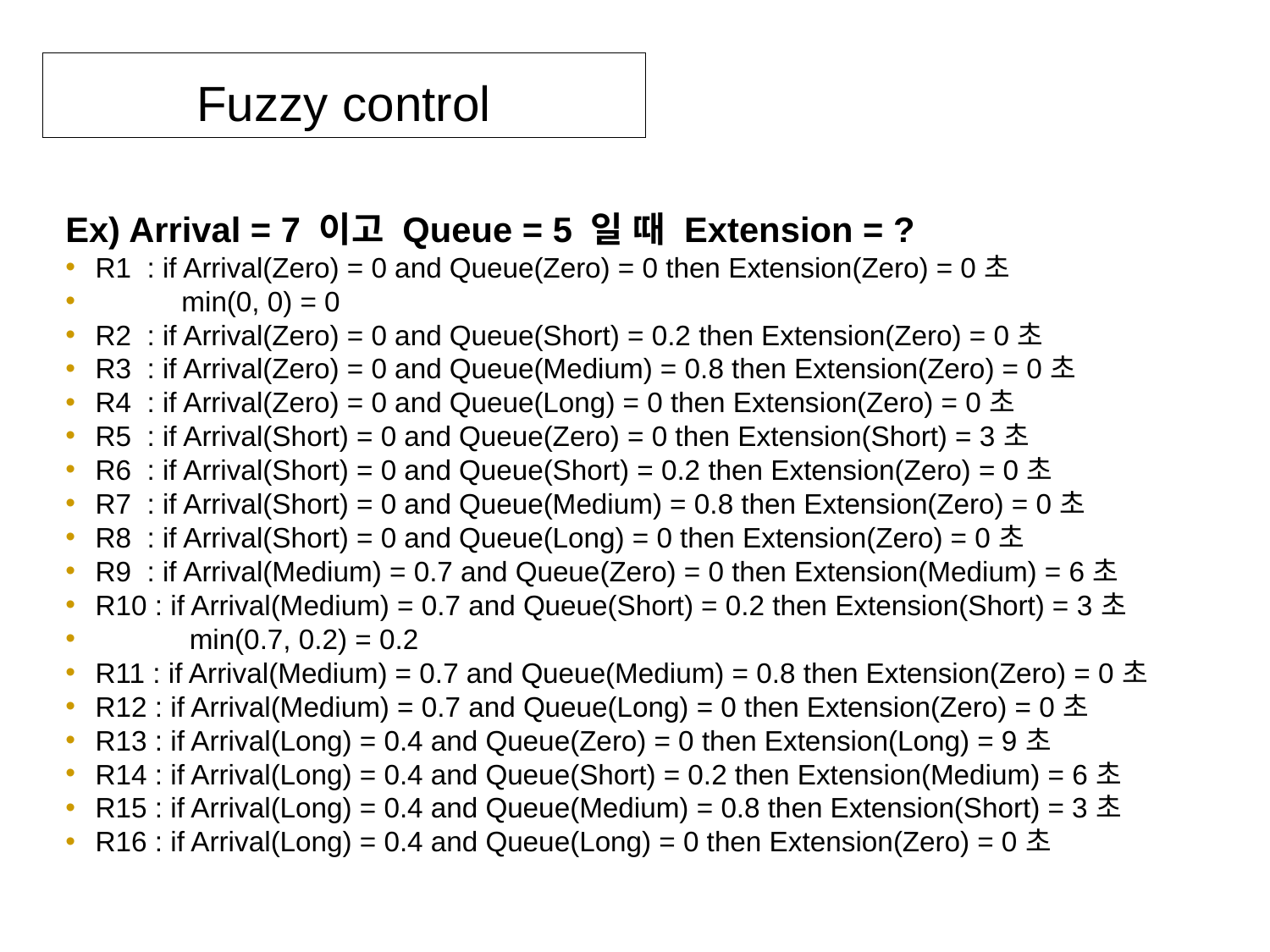

Fuzzy control
Ex) Arrival = 7 이고 Queue = 5 일 때 Extension = ?
R1  : if Arrival(Zero) = 0 and Queue(Zero) = 0 then Extension(Zero) = 0초
           min(0, 0) = 0
R2  : if Arrival(Zero) = 0 and Queue(Short) = 0.2 then Extension(Zero) = 0초
R3  : if Arrival(Zero) = 0 and Queue(Medium) = 0.8 then Extension(Zero) = 0초
R4  : if Arrival(Zero) = 0 and Queue(Long) = 0 then Extension(Zero) = 0초
R5  : if Arrival(Short) = 0 and Queue(Zero) = 0 then Extension(Short) = 3초
R6  : if Arrival(Short) = 0 and Queue(Short) = 0.2 then Extension(Zero) = 0초
R7  : if Arrival(Short) = 0 and Queue(Medium) = 0.8 then Extension(Zero) = 0초
R8  : if Arrival(Short) = 0 and Queue(Long) = 0 then Extension(Zero) = 0초
R9  : if Arrival(Medium) = 0.7 and Queue(Zero) = 0 then Extension(Medium) = 6초
R10 : if Arrival(Medium) = 0.7 and Queue(Short) = 0.2 then Extension(Short) = 3초
            min(0.7, 0.2) = 0.2
R11 : if Arrival(Medium) = 0.7 and Queue(Medium) = 0.8 then Extension(Zero) = 0초
R12 : if Arrival(Medium) = 0.7 and Queue(Long) = 0 then Extension(Zero) = 0초
R13 : if Arrival(Long) = 0.4 and Queue(Zero) = 0 then Extension(Long) = 9초
R14 : if Arrival(Long) = 0.4 and Queue(Short) = 0.2 then Extension(Medium) = 6초
R15 : if Arrival(Long) = 0.4 and Queue(Medium) = 0.8 then Extension(Short) = 3초
R16 : if Arrival(Long) = 0.4 and Queue(Long) = 0 then Extension(Zero) = 0초